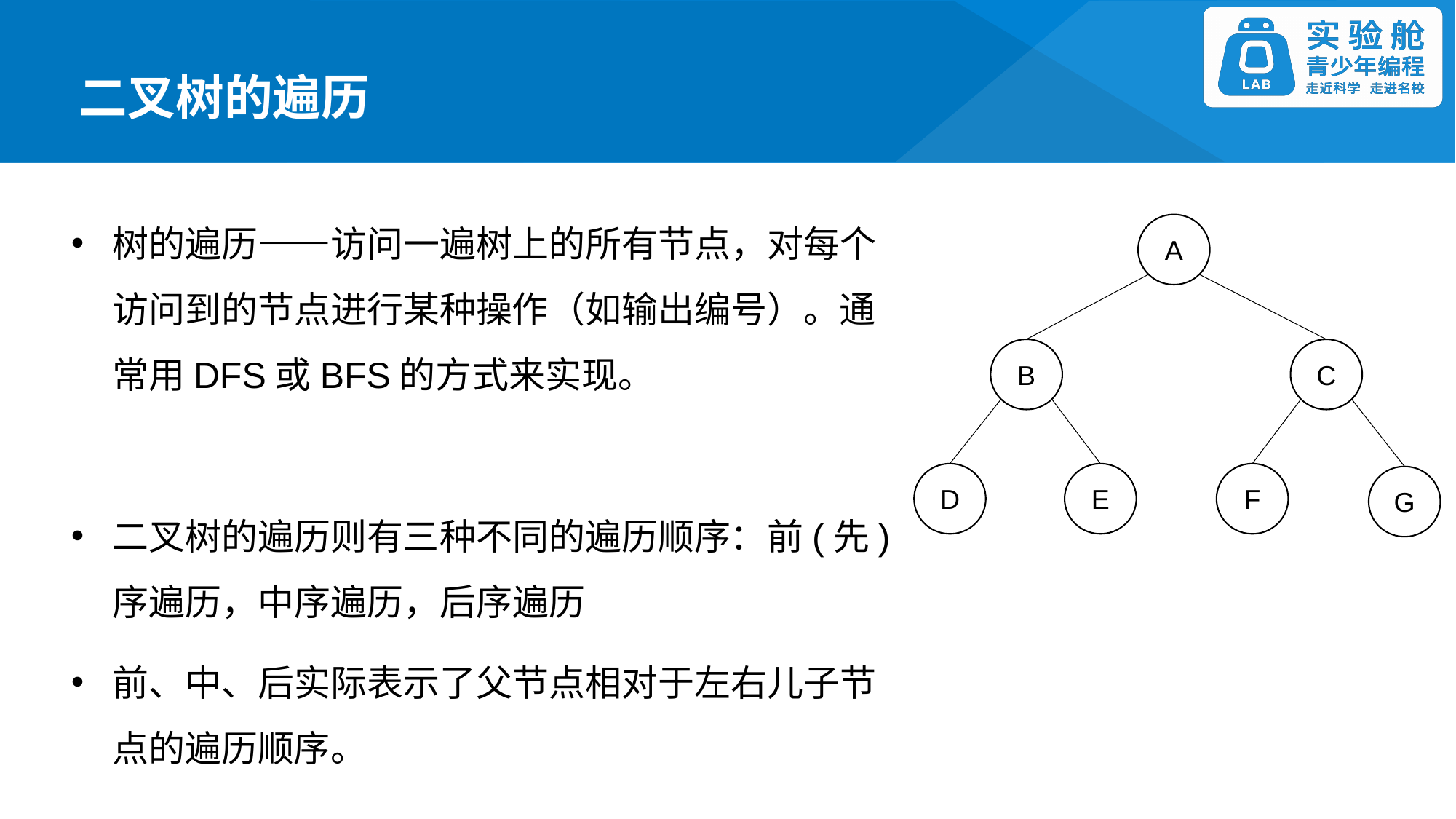

二叉树的遍历
树的遍历——访问一遍树上的所有节点，对每个访问到的节点进行某种操作（如输出编号）。通常用DFS或BFS的方式来实现。

二叉树的遍历则有三种不同的遍历顺序：前(先)序遍历，中序遍历，后序遍历
前、中、后实际表示了父节点相对于左右儿子节点的遍历顺序。
A
B
C
F
D
E
G